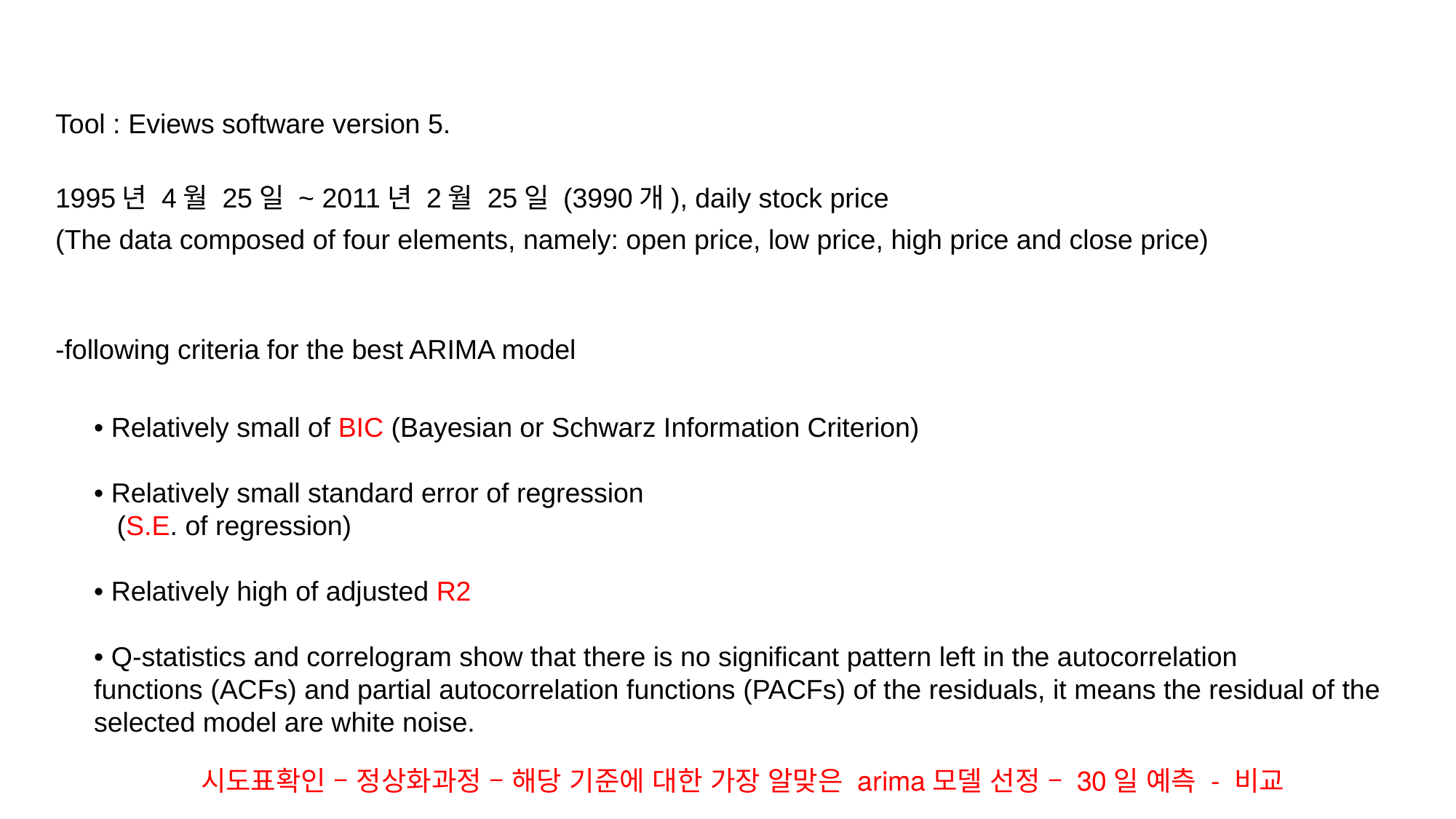

Tool : Eviews software version 5.
1995년 4월 25일 ~ 2011년 2월 25일 (3990개), daily stock price
(The data composed of four elements, namely: open price, low price, high price and close price)
-following criteria for the best ARIMA model
• Relatively small of BIC (Bayesian or Schwarz Information Criterion)

• Relatively small standard error of regression
   (S.E. of regression)

• Relatively high of adjusted R2

• Q-statistics and correlogram show that there is no significant pattern left in the autocorrelation
functions (ACFs) and partial autocorrelation functions (PACFs) of the residuals, it means the residual of the selected model are white noise.
시도표확인 – 정상화과정 – 해당 기준에 대한 가장 알맞은 arima모델 선정 – 30일 예측 - 비교